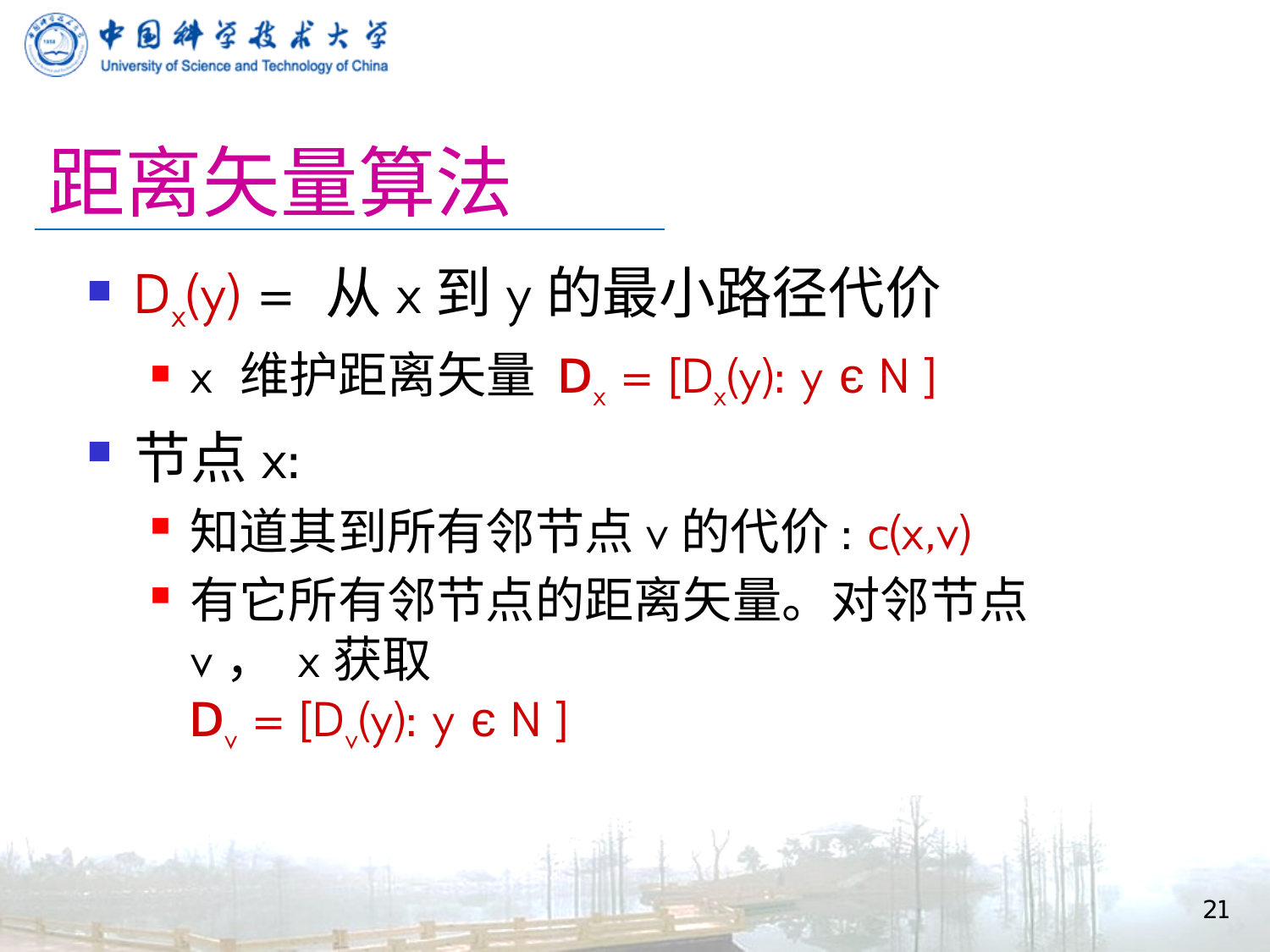

# 距离矢量算法
Dx(y) = 从x到y的最小路径代价
x 维护距离矢量 Dx = [Dx(y): y є N ]
节点x:
知道其到所有邻节点v的代价: c(x,v)
有它所有邻节点的距离矢量。对邻节点v， x获取
Dv = [Dv(y): y є N ]

21